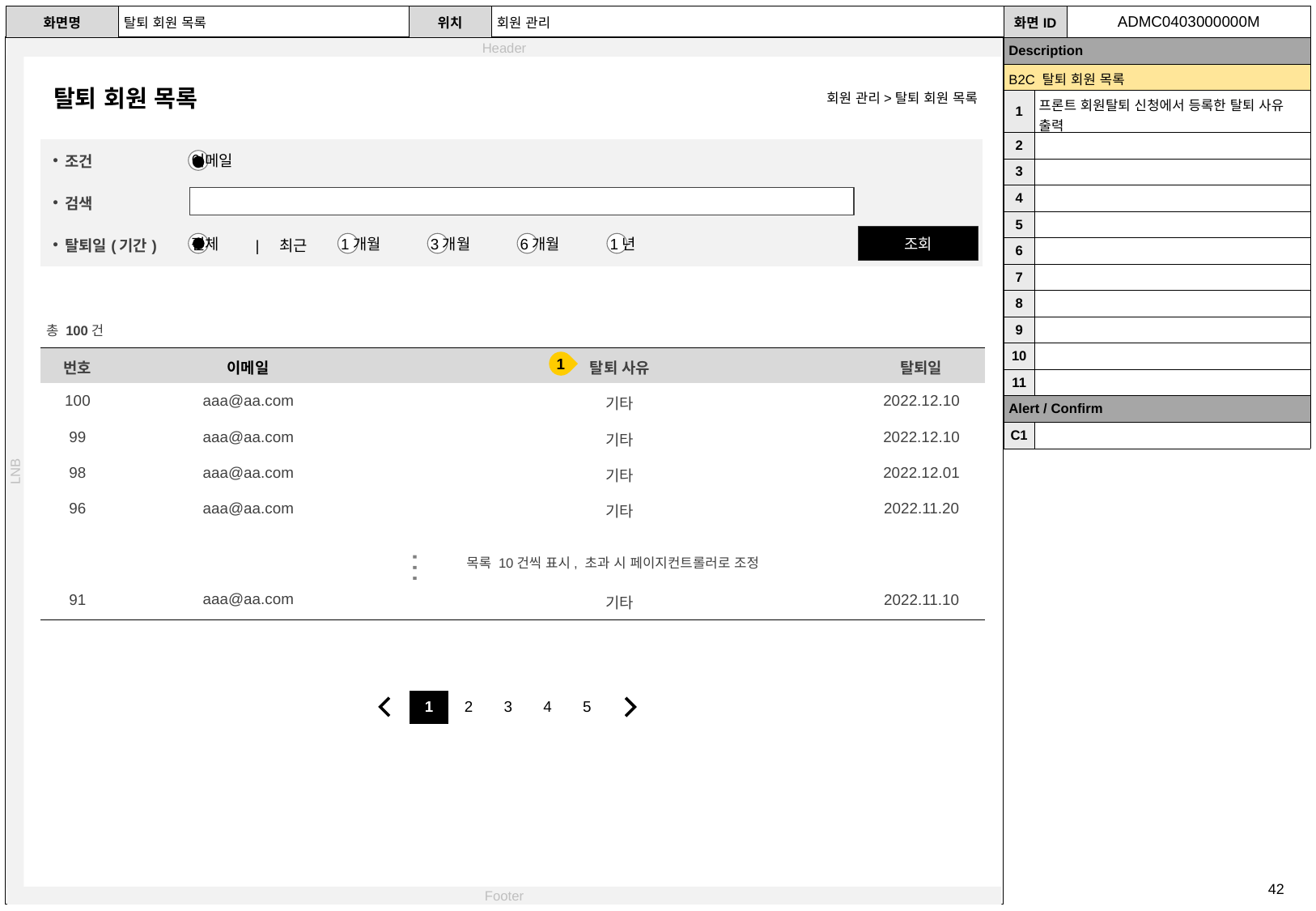

| 화면명 | 탈퇴 회원 목록 | 위치 | 회원 관리 | 화면ID | ADMC0403000000M |
| --- | --- | --- | --- | --- | --- |
| Description |  |
| --- | --- |
| B2C 탈퇴 회원 목록 | 주요 로직, 특정 OS 전용 등… 특별히 기재해야 할 사항이 있는 경우 활용 (없으면 생략 가능) |
| 1 | 프론트 회원탈퇴 신청에서 등록한 탈퇴 사유 출력 |
| 2 |  |
| 3 |  |
| 4 |  |
| 5 |  |
| 6 |  |
| 7 |  |
| 8 |  |
| 9 |  |
| 10 |  |
| 11 |  |
| Alert / Confirm |  |
| C1 |  |
탈퇴 회원 목록
회원 관리>탈퇴 회원 목록
| 조건 |  |
| --- | --- |
| 검색 |  |
| 탈퇴일(기간) | | 최근 |
이메일

조회
전체

1개월
3개월
6개월
1년
총 100건
| 번호 | 이메일 | 탈퇴 사유 |  | 탈퇴일 |
| --- | --- | --- | --- | --- |
| 100 | aaa@aa.com | 기타 |  | 2022.12.10 |
| 99 | aaa@aa.com | 기타 |  | 2022.12.10 |
| 98 | aaa@aa.com | 기타 |  | 2022.12.01 |
| 96 | aaa@aa.com | 기타 |  | 2022.11.20 |
|  |  |  |  |  |
| 91 | aaa@aa.com | 기타 |  | 2022.11.10 |
1

…
목록 10건씩 표시, 초과 시 페이지컨트롤러로 조정
| 1 | 2 | 3 | 4 | 5 |
| --- | --- | --- | --- | --- |